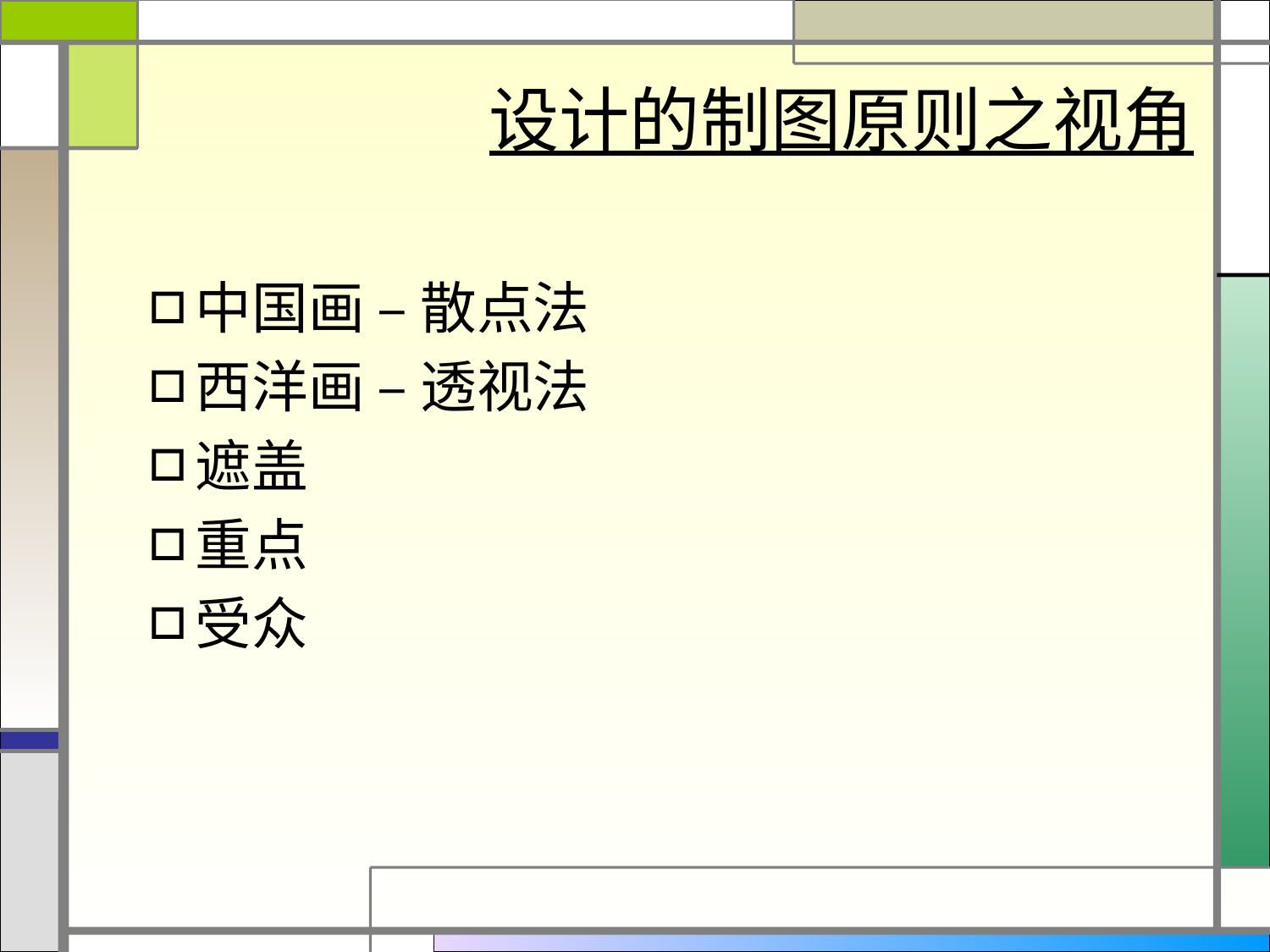

# 设计的制图原则之视角
中国画 – 散点法
西洋画 – 透视法
遮盖
重点
受众